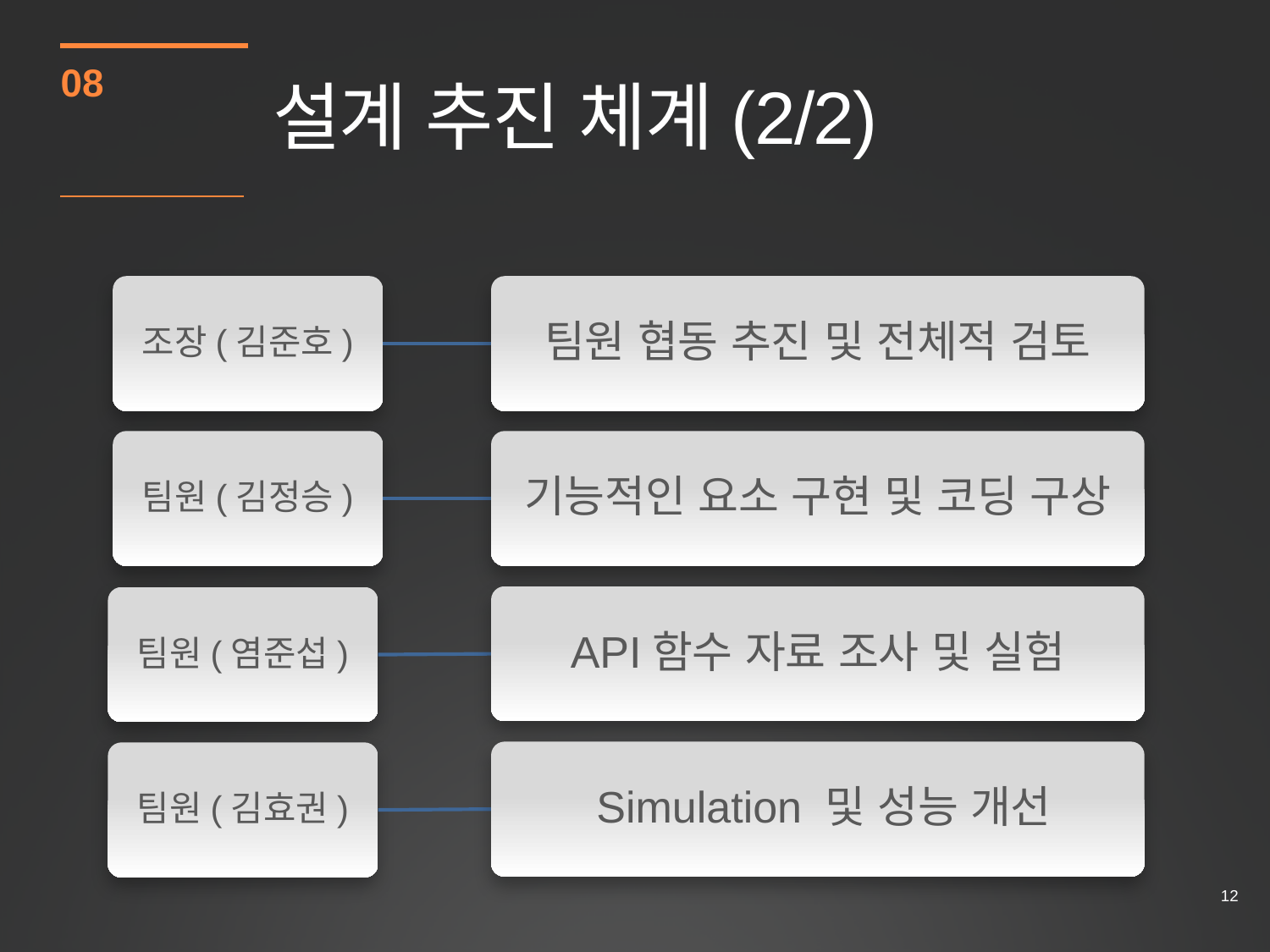

설계 추진 체계(2/2)
08
조장(김준호)

팀원 협동 추진 및 전체적 검토
팀원(김정승)

기능적인 요소 구현 및 코딩 구상
팀원(염준섭)

API함수 자료 조사 및 실험
팀원(김효권)

 Simulation 및 성능 개선